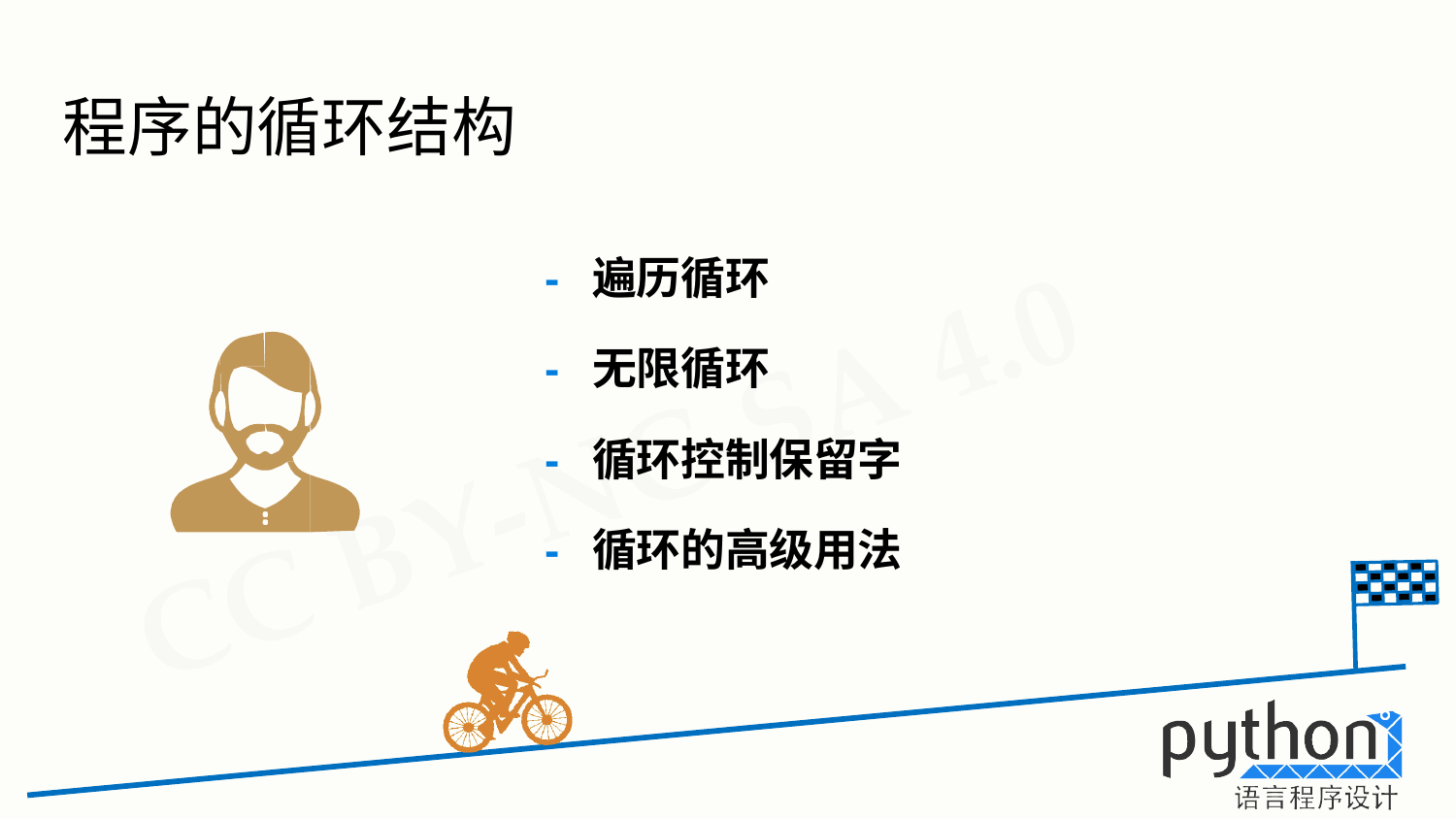

# 程序的循环结构
-	遍历循环
-	无限循环
-	循环控制保留字
-	循环的高级用法